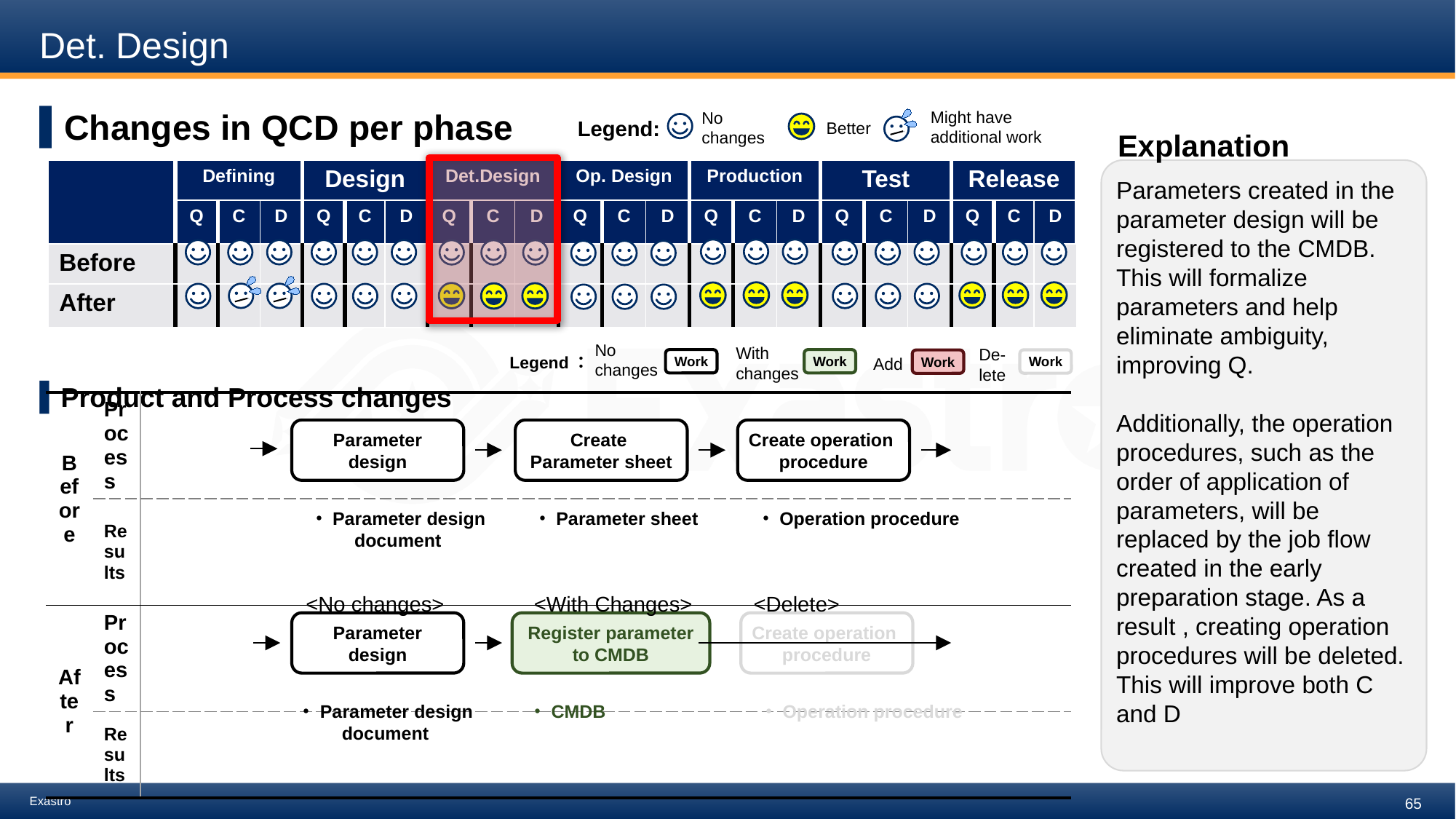

# Det. Design
Changes in QCD per phase

Product and Process changes
Might have
additional work
No
changes

Legend:

Better

Explanation

|  | Defining |  |  | Design |  |  | Det.Design |  |  | Op. Design |  |  | Production |  |  | Test |  |  | Release |  |  |
| --- | --- | --- | --- | --- | --- | --- | --- | --- | --- | --- | --- | --- | --- | --- | --- | --- | --- | --- | --- | --- | --- |
|  | Q | C | D | Q | C | D | Q | C | D | Q | C | D | Q | C | D | Q | C | D | Q | C | D |
| Before |  |  |  |  |  |  |  |  |  |  |  |  |  |  |  |  |  |  |  |  |  |
| After |  |  |  |  |  |  |  |  |  |  |  |  |  |  |  |  |  |  |  |  |  |
Parameters created in the parameter design will be registered to the CMDB. This will formalize parameters and help eliminate ambiguity, improving Q.

Additionally, the operation procedures, such as the order of application of parameters, will be replaced by the job flow created in the early preparation stage. As a result , creating operation procedures will be deleted. This will improve both C and D

No
changes
Work
With
changes
Work
De-
lete
Work
Legend：
Add
Work

Parameter
design
・Parameter design
document

Create
Parameter sheet
・Parameter sheet

Create operation
procedure
・Operation procedure
| Before | Process |  |
| --- | --- | --- |
|  | Results |  |
| After | Process |  |
|  | Results |  |
<No changes>
Parameter
design
・Parameter design
document
<With Changes>
Register parameter
to CMDB
・CMDB
<Delete>
Create operation
procedure
・Operation procedure